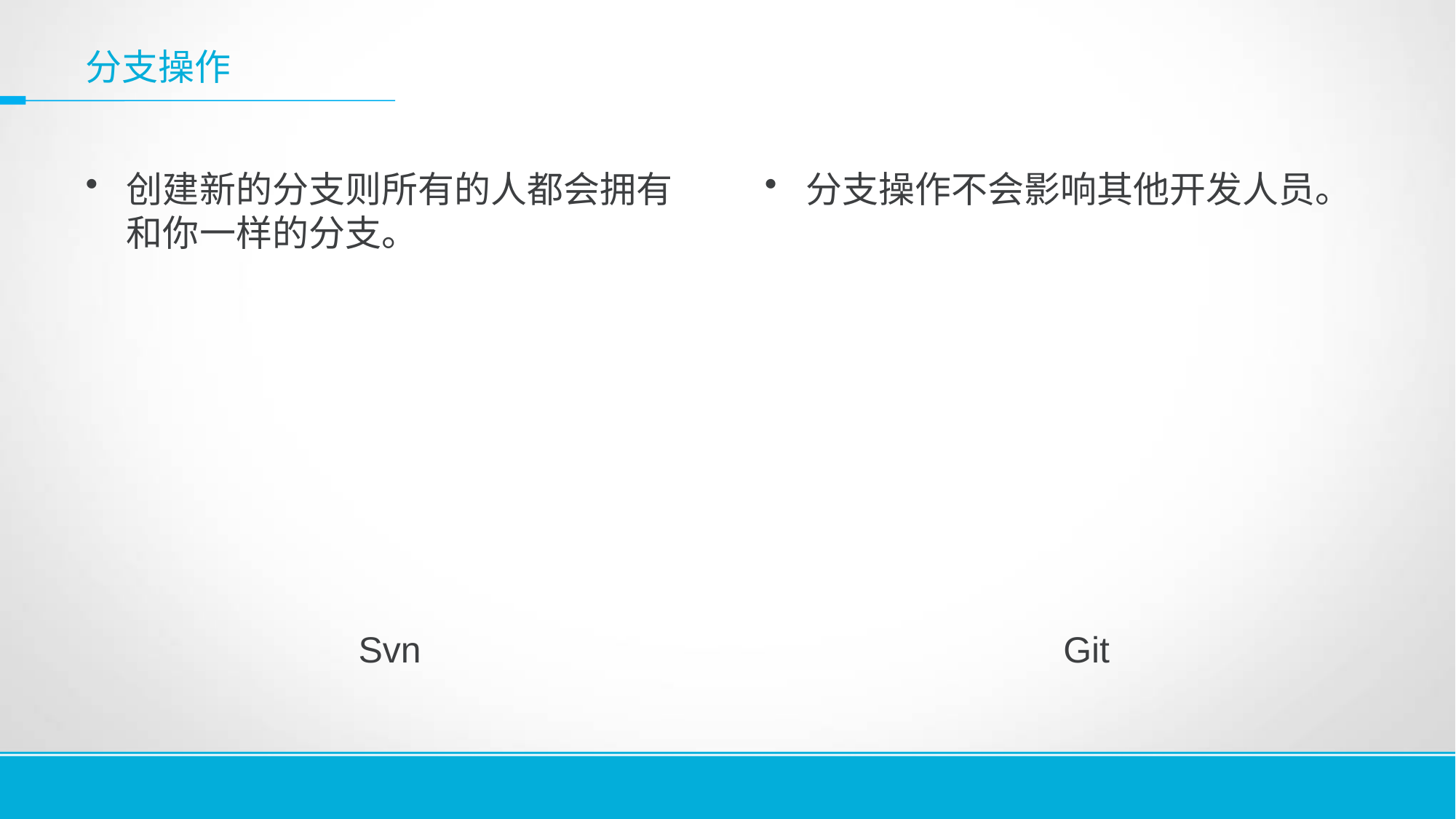

# 分支操作
创建新的分支则所有的人都会拥有和你一样的分支。
分支操作不会影响其他开发人员。
Svn
Git